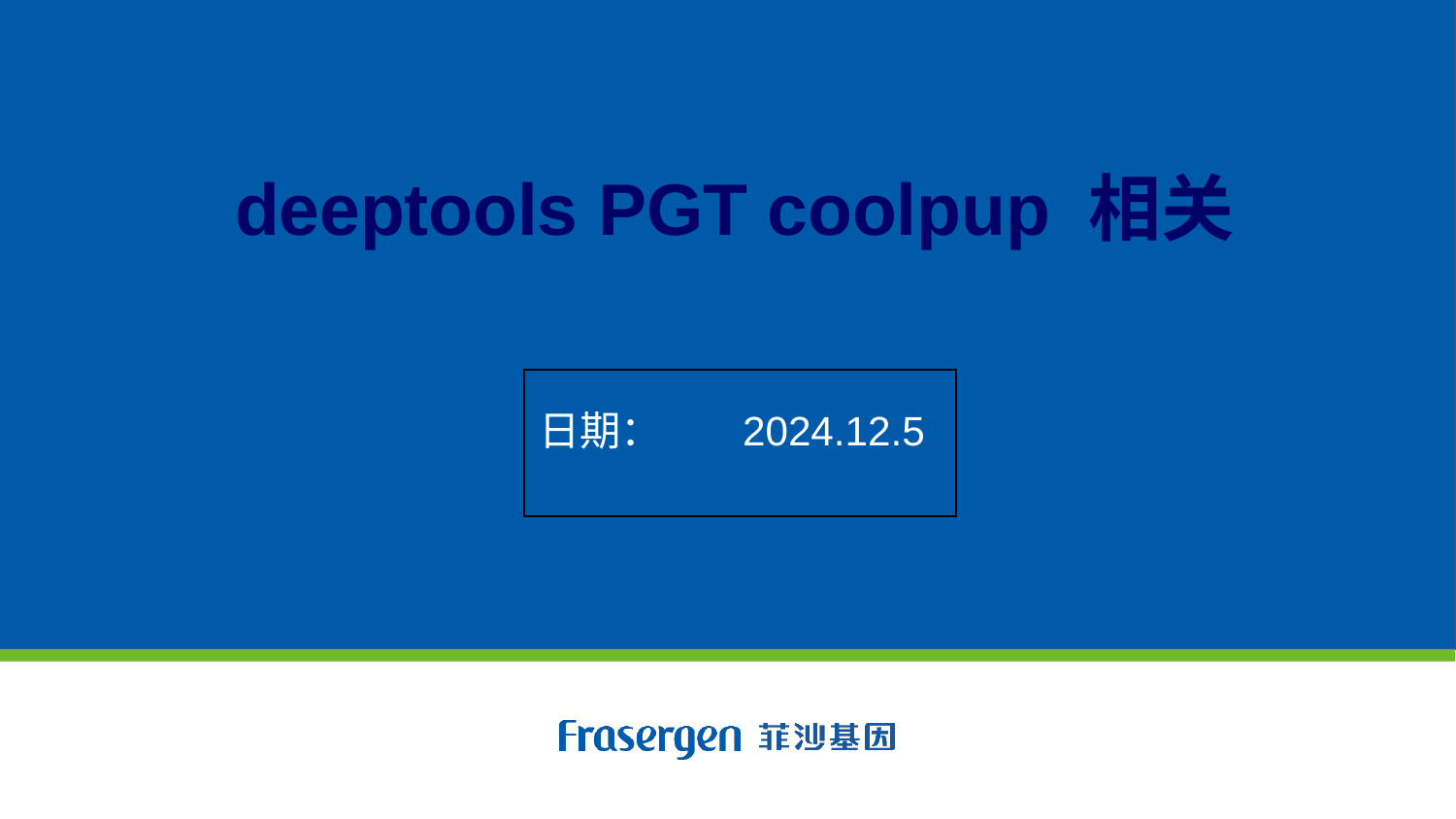

# deeptools PGT coolpup 相关
日期：        2024.12.5